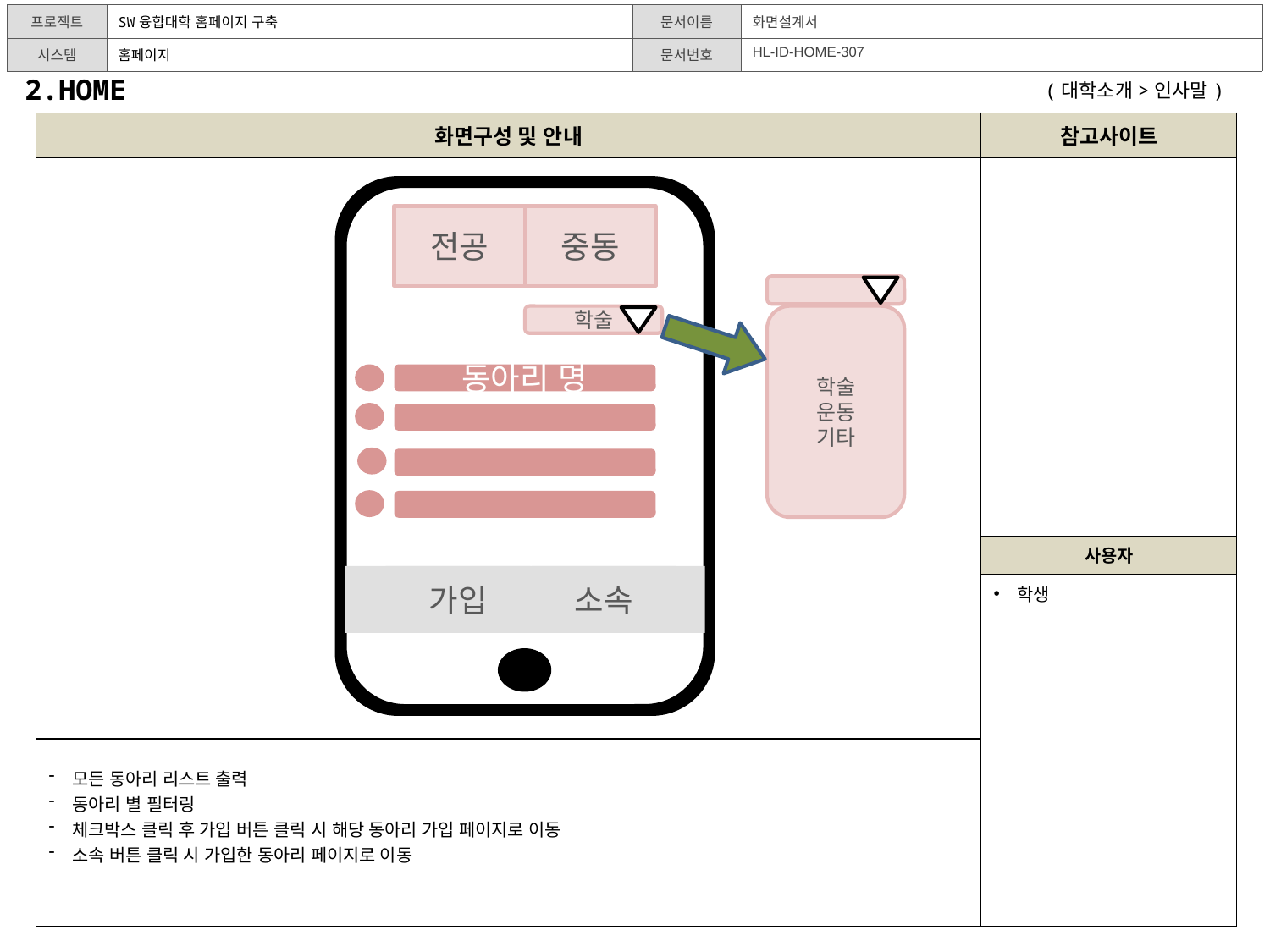

2.HOME
(대학소개>인사말)
| 화면구성 및 안내 | 참고사이트 |
| --- | --- |
|  |  |
|  | 사용자 |
|  | 학생 |
| 모든 동아리 리스트 출력 동아리 별 필터링 체크박스 클릭 후 가입 버튼 클릭 시 해당 동아리 가입 페이지로 이동 소속 버튼 클릭 시 가입한 동아리 페이지로 이동 |  |

전공
중동

학술
학술
운동
기타

동아리 명

소속
가입